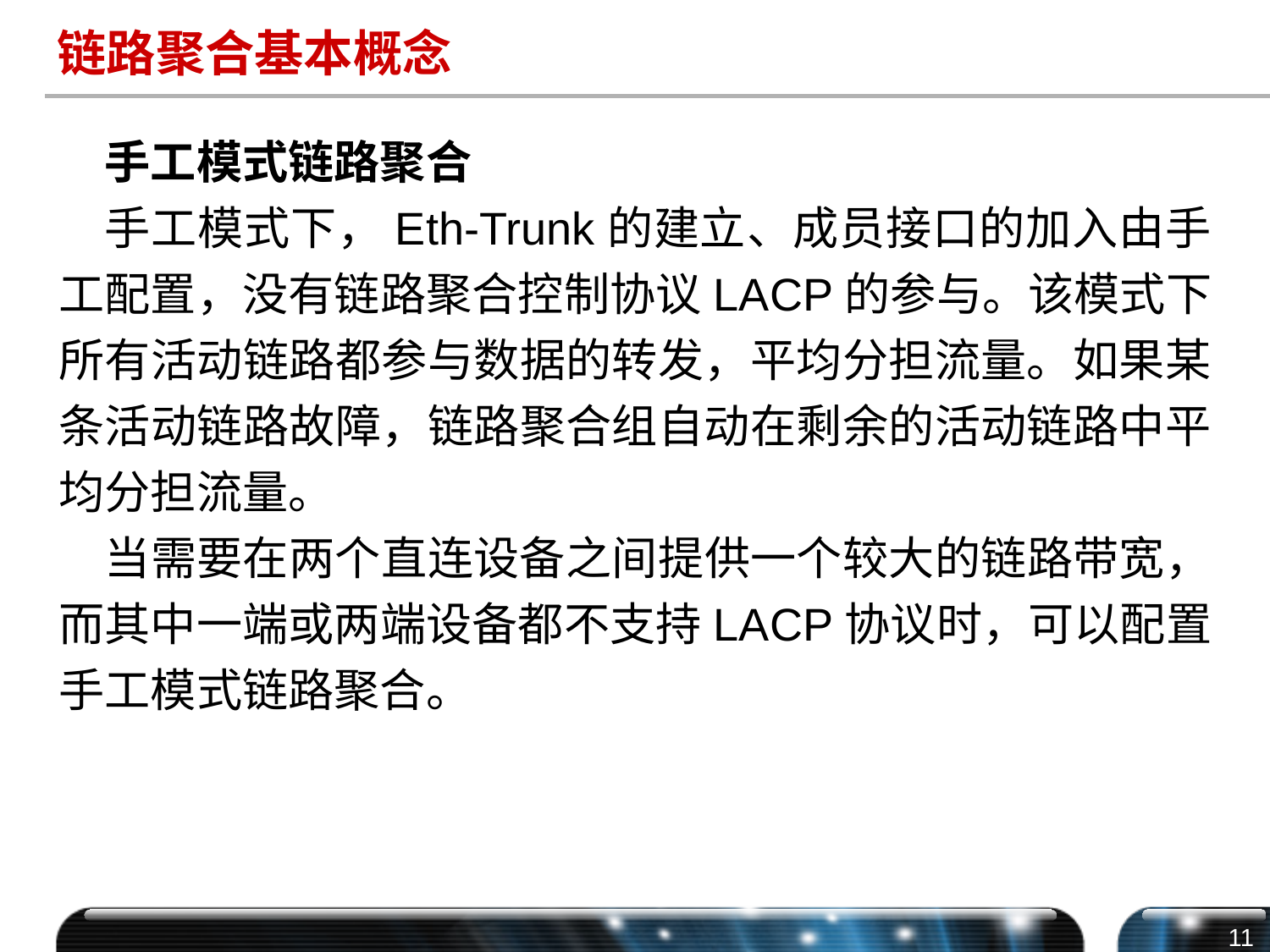

# 链路聚合基本概念
手工模式链路聚合
手工模式下，Eth-Trunk的建立、成员接口的加入由手工配置，没有链路聚合控制协议LACP的参与。该模式下所有活动链路都参与数据的转发，平均分担流量。如果某条活动链路故障，链路聚合组自动在剩余的活动链路中平均分担流量。
当需要在两个直连设备之间提供一个较大的链路带宽，而其中一端或两端设备都不支持LACP协议时，可以配置手工模式链路聚合。